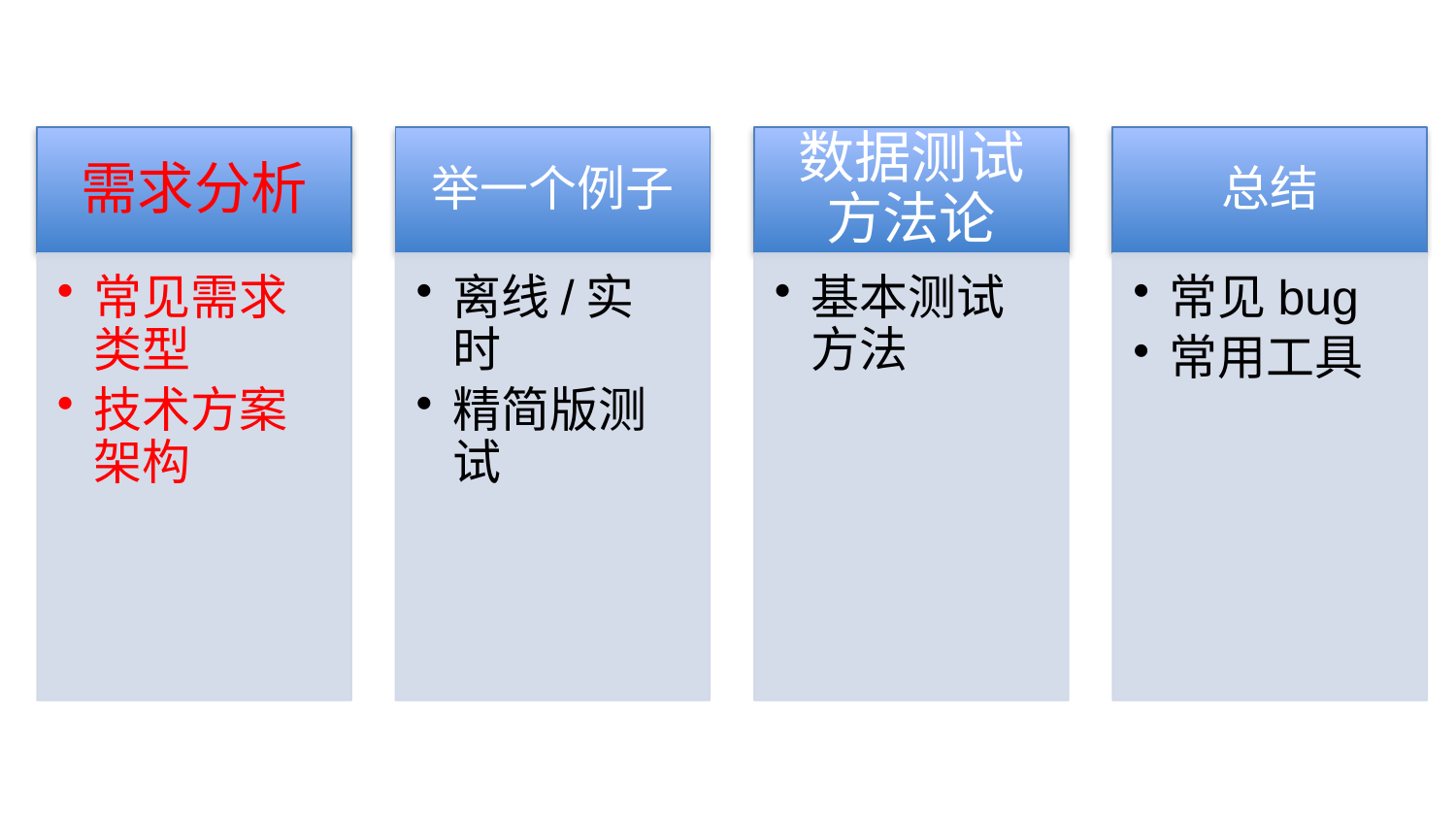

需求分析
常见需求类型
技术方案架构
举一个例子
离线/实时
精简版测试
数据测试方法论
基本测试方法
总结
常见bug
常用工具